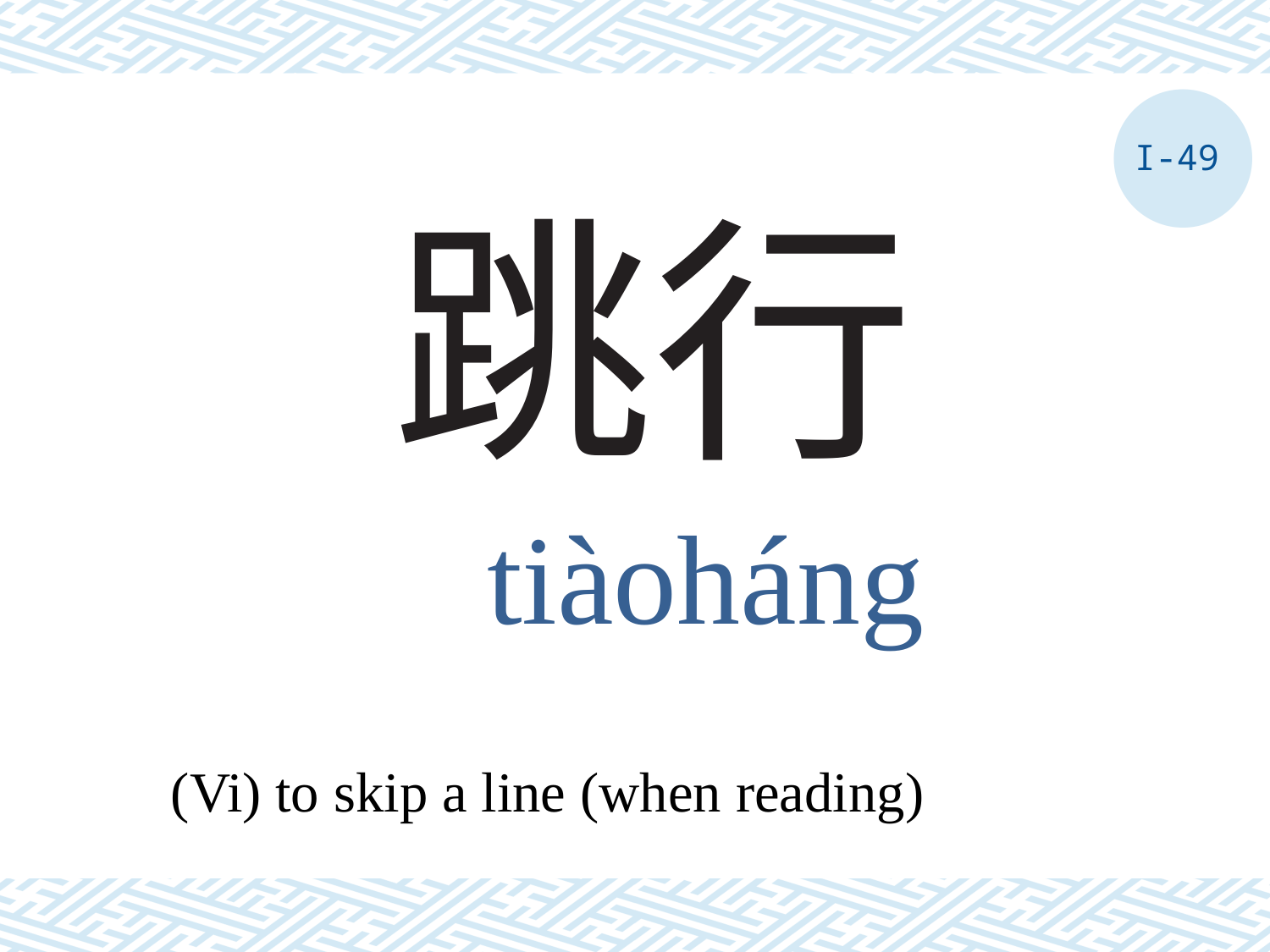

I-49
# 跳行
tiàoháng
(Vi) to skip a line (when reading)